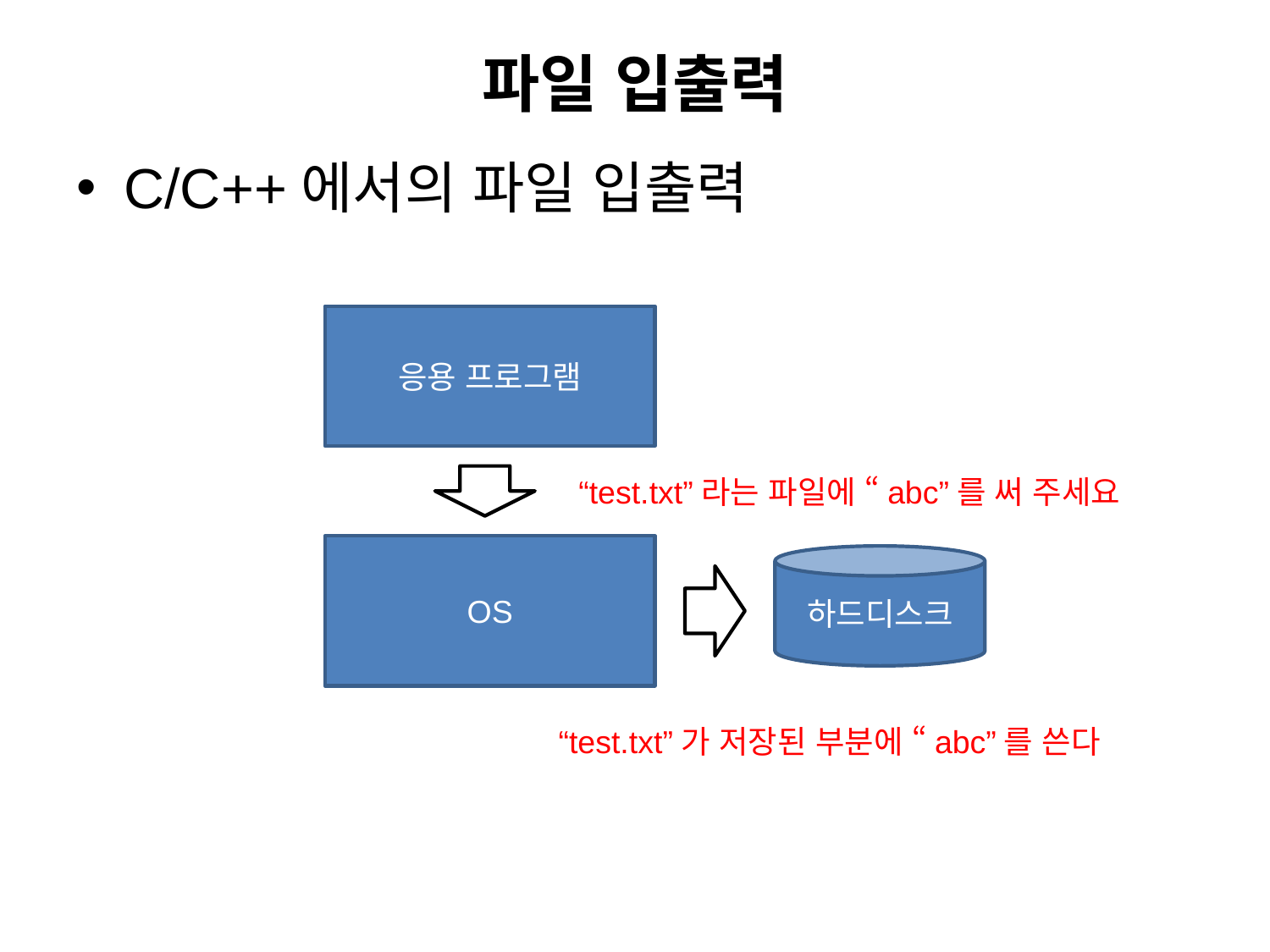

# 파일 입출력
C/C++에서의 파일 입출력
응용 프로그램

“test.txt”라는 파일에 “abc”를 써 주세요
OS
하드디스크

“test.txt”가 저장된 부분에 “abc”를 쓴다